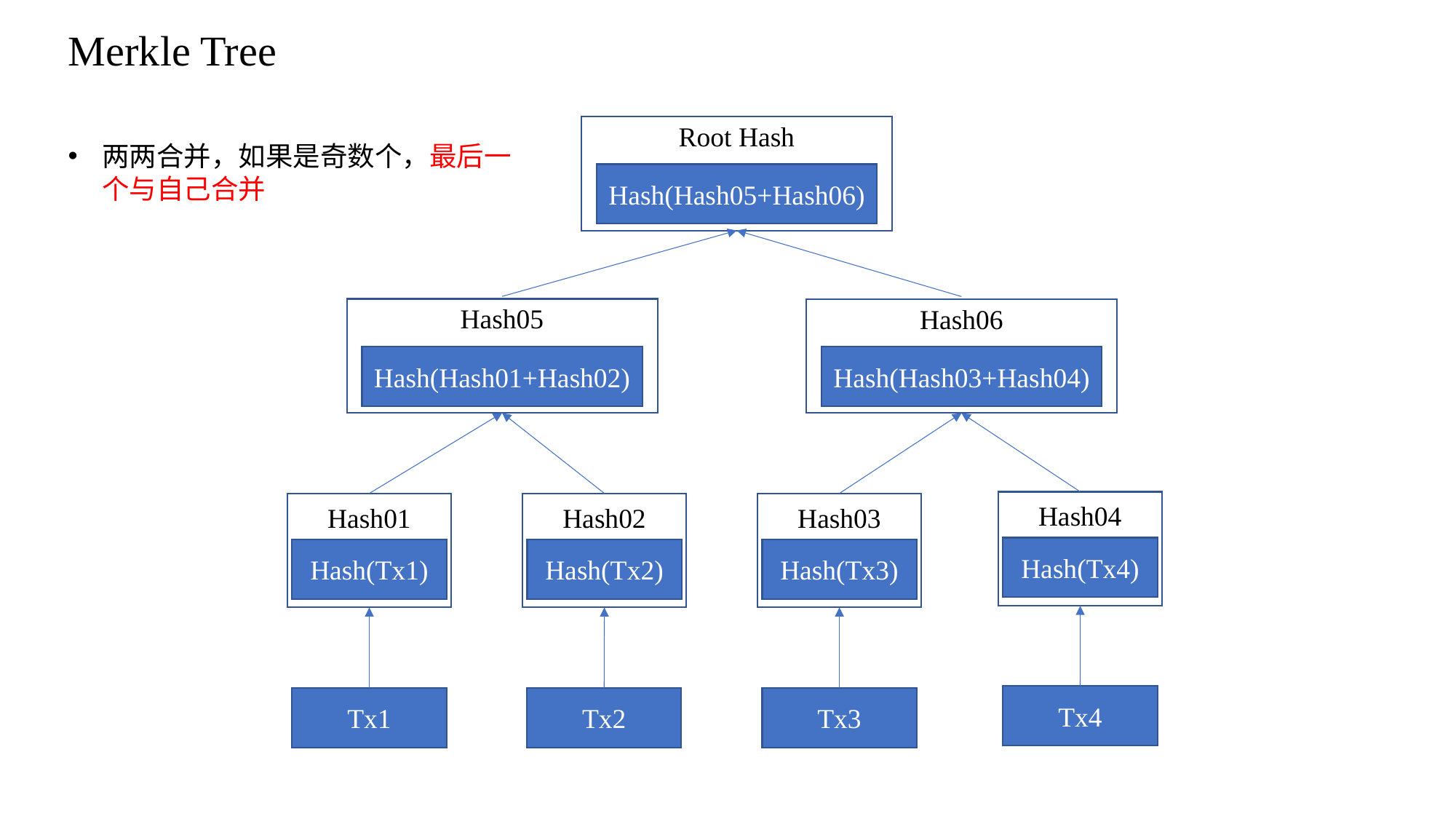

Merkle Tree
Root Hash

两两合并，如果是奇数个，最后一个与自己合并
Hash(Hash05+Hash06)
Hash05
Hash06

Hash(Hash01+Hash02)
Hash(Hash03+Hash04)

Hash04
Hash01
Hash02
Hash03
Hash(Tx4)
Hash(Tx1)
Hash(Tx2)
Hash(Tx3)
Tx4
Tx2
Tx3
Tx1